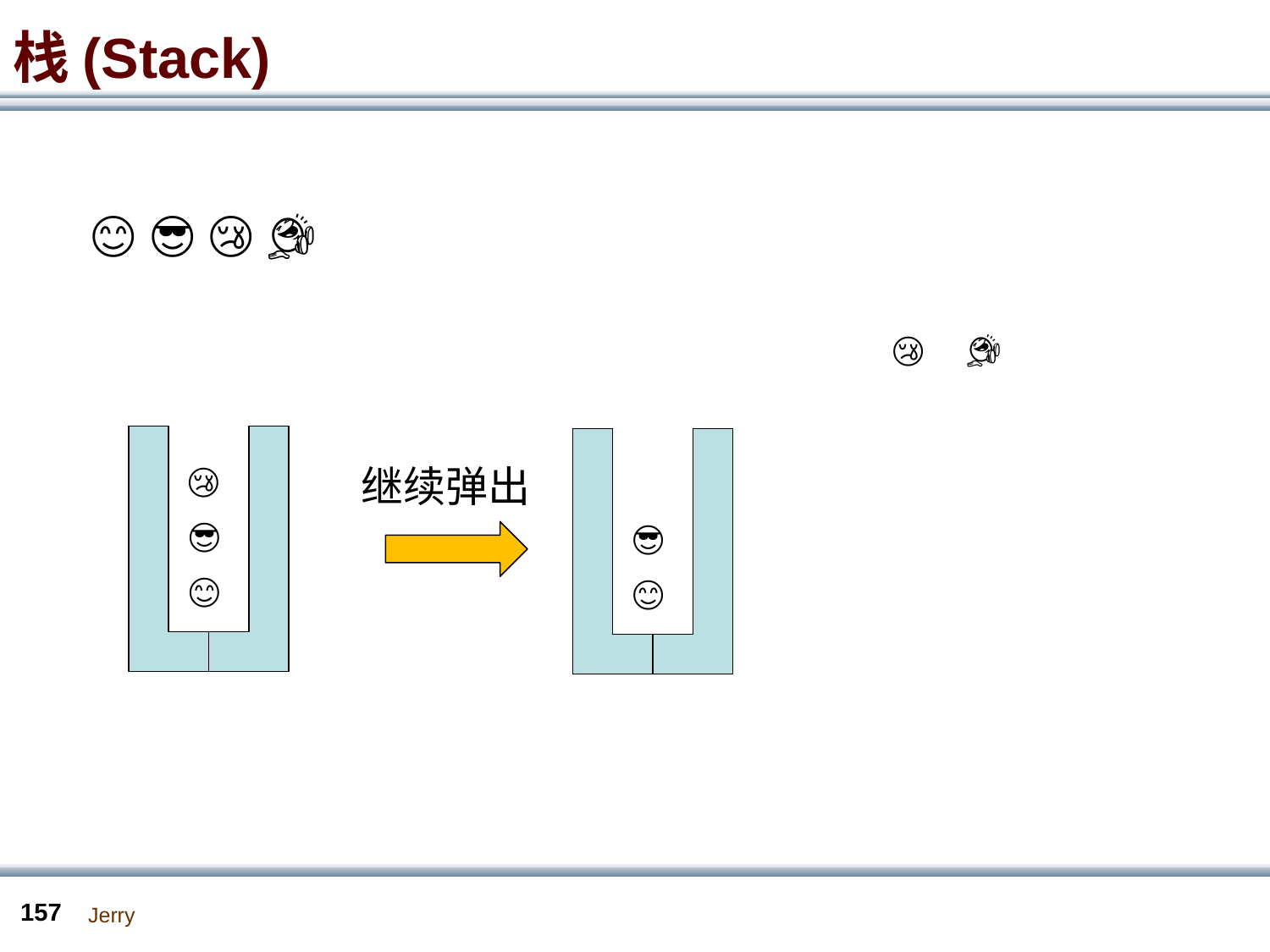

# 栈(Stack)
😊 😎 😢 🤣
🤣
😢

继续弹出

😢
😎
😎

😊
😊